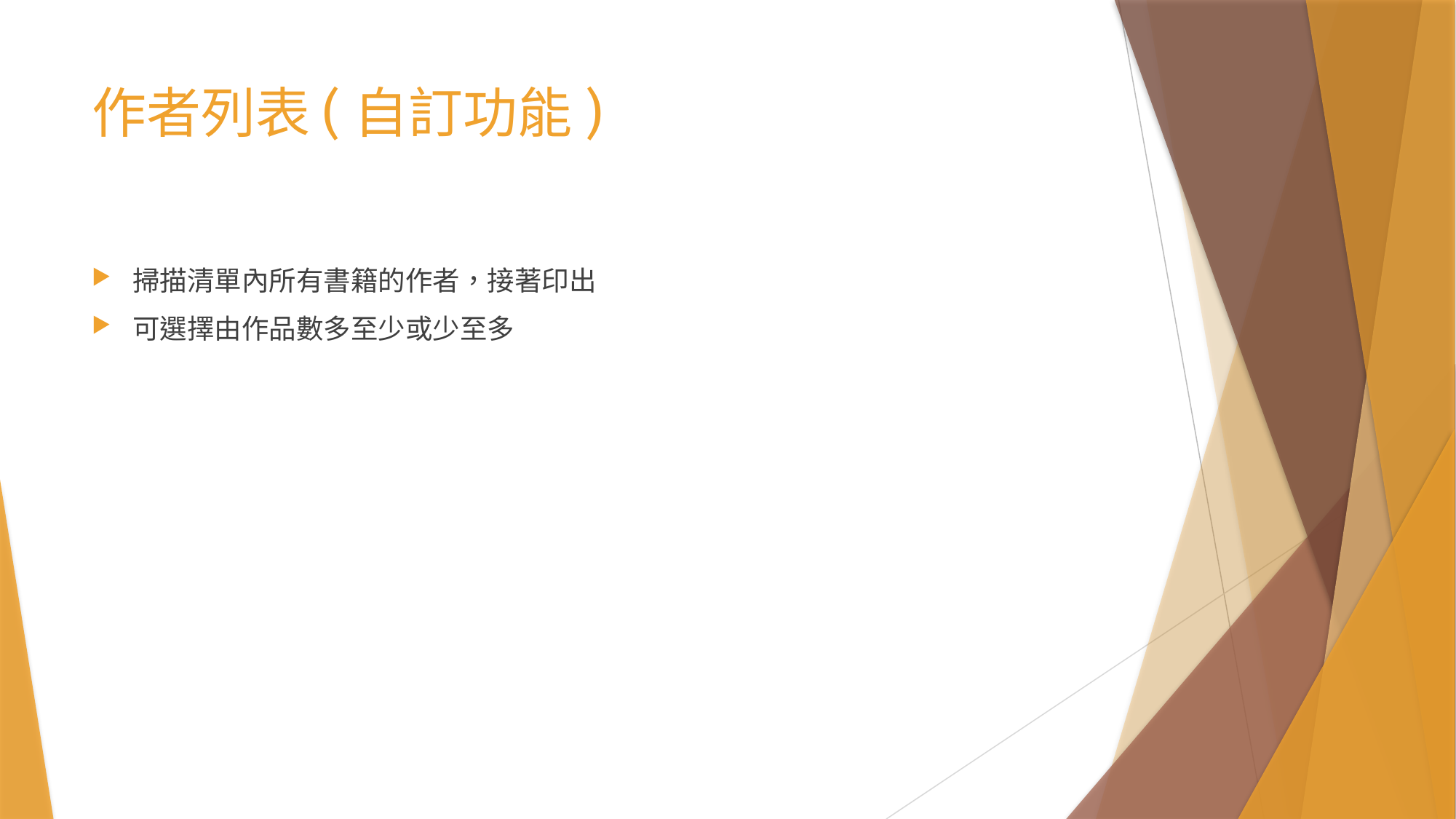

# 作者列表(自訂功能)
掃描清單內所有書籍的作者，接著印出
可選擇由作品數多至少或少至多